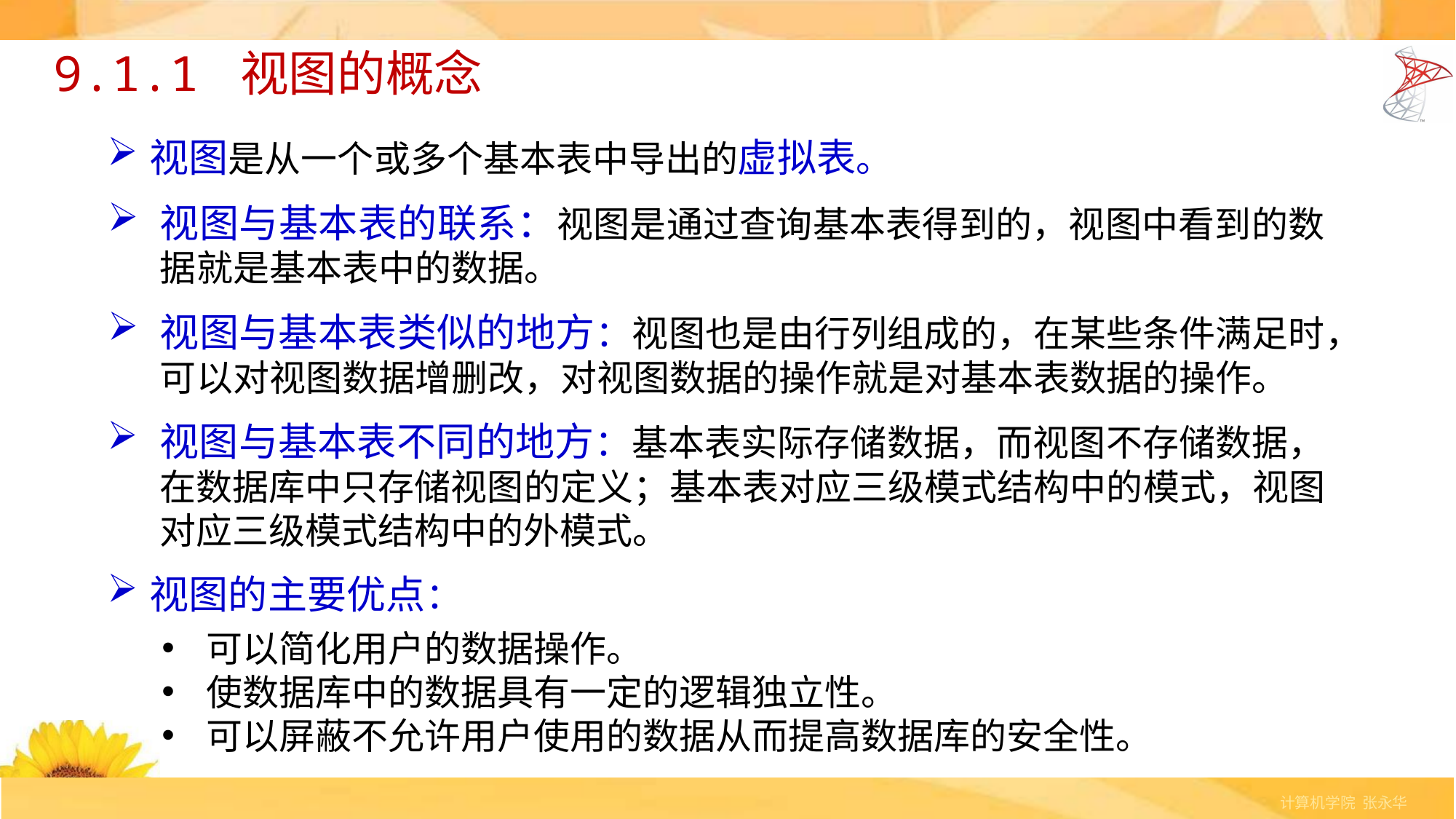

# 9.1.1 视图的概念
视图是从一个或多个基本表中导出的虚拟表。
视图与基本表的联系：视图是通过查询基本表得到的，视图中看到的数据就是基本表中的数据。
视图与基本表类似的地方：视图也是由行列组成的，在某些条件满足时，可以对视图数据增删改，对视图数据的操作就是对基本表数据的操作。
视图与基本表不同的地方：基本表实际存储数据，而视图不存储数据，在数据库中只存储视图的定义；基本表对应三级模式结构中的模式，视图对应三级模式结构中的外模式。
视图的主要优点：
 可以简化用户的数据操作。
 使数据库中的数据具有一定的逻辑独立性。
 可以屏蔽不允许用户使用的数据从而提高数据库的安全性。